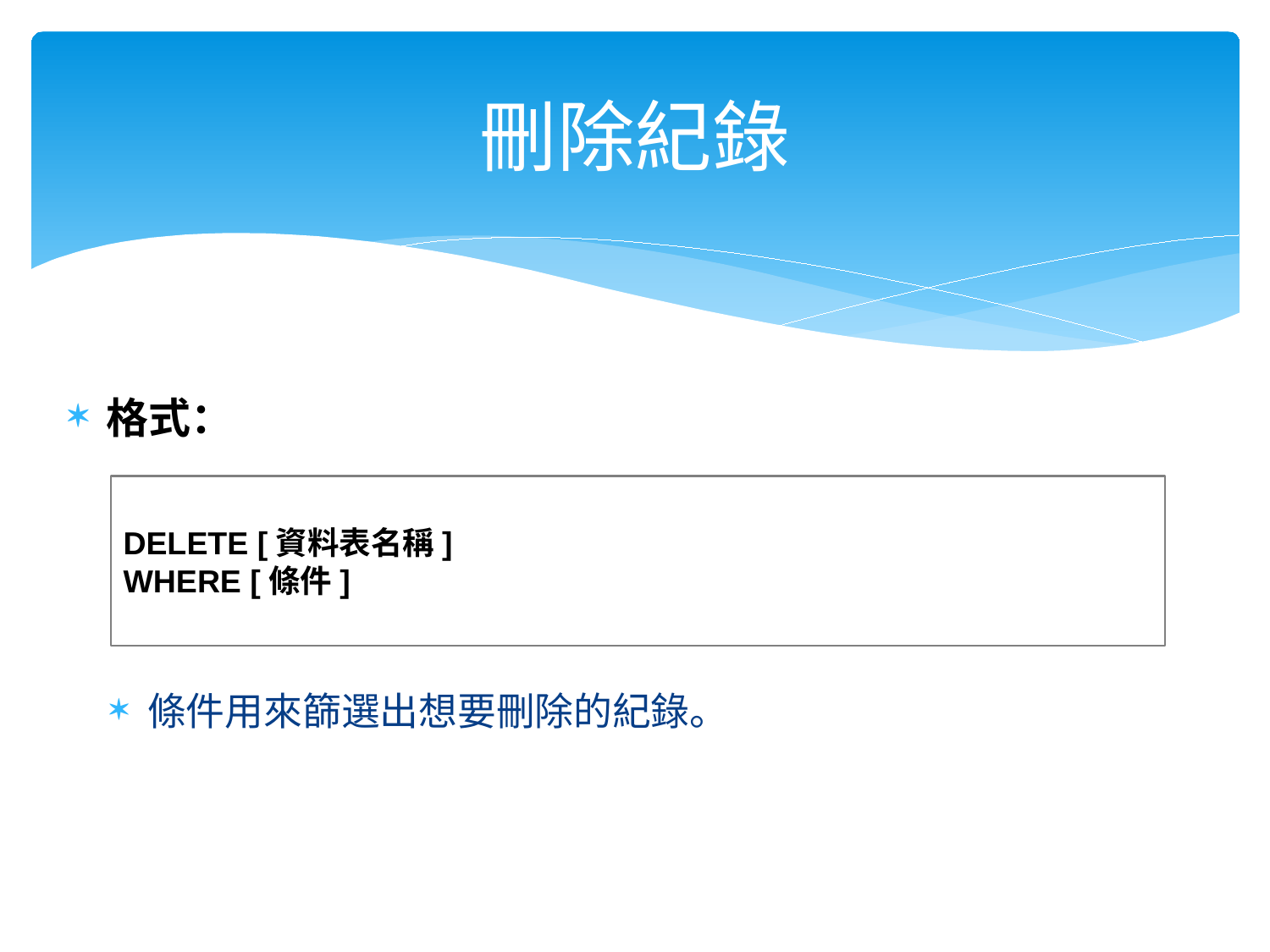

# 刪除紀錄

格式：

條件用來篩選出想要刪除的紀錄。

DELETE [資料表名稱]
WHERE [條件]